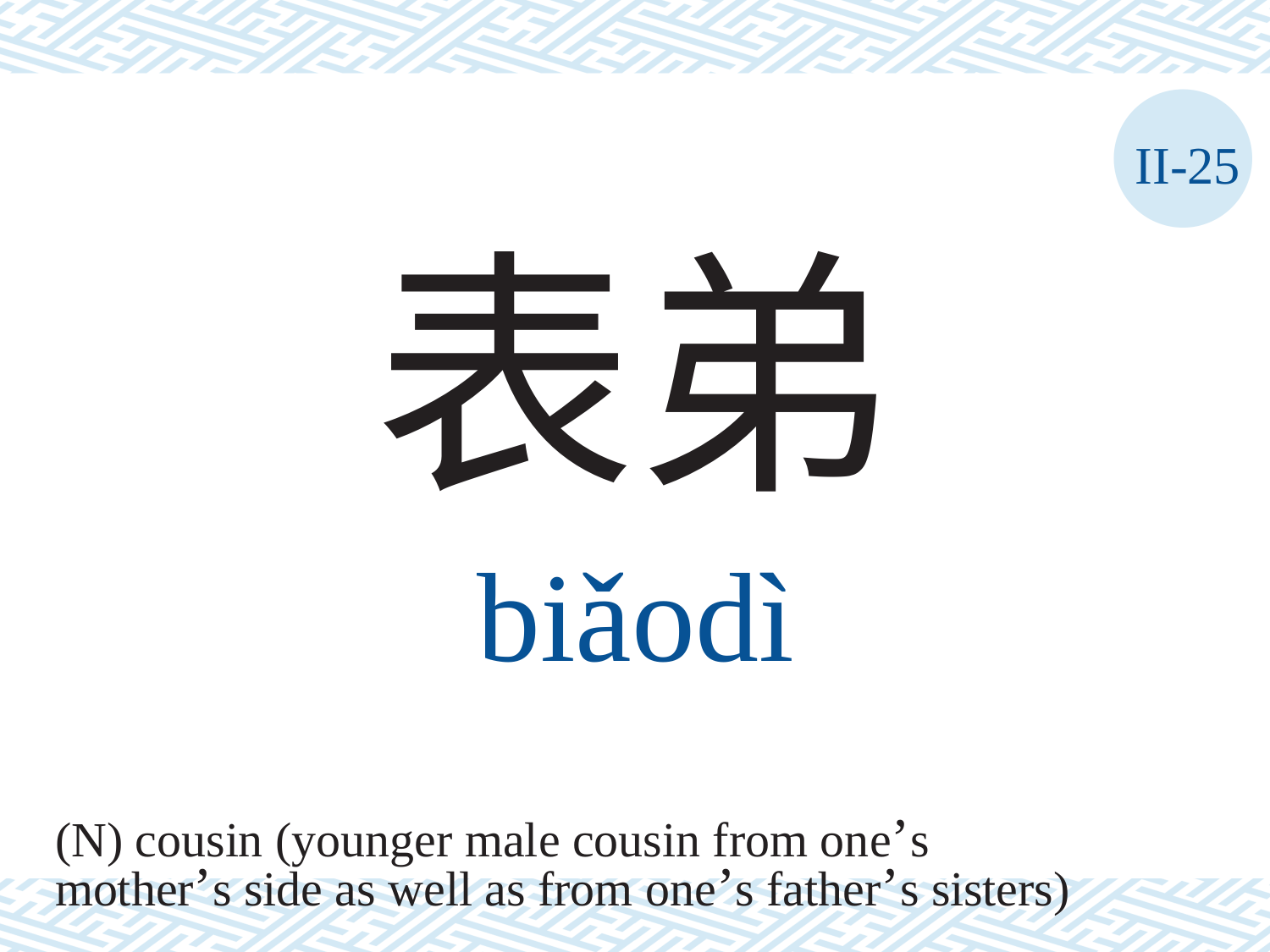

II-25
表弟
biǎodì
(N) cousin (younger male cousin from one’s
mother’s side as well as from one’s father’s sisters)